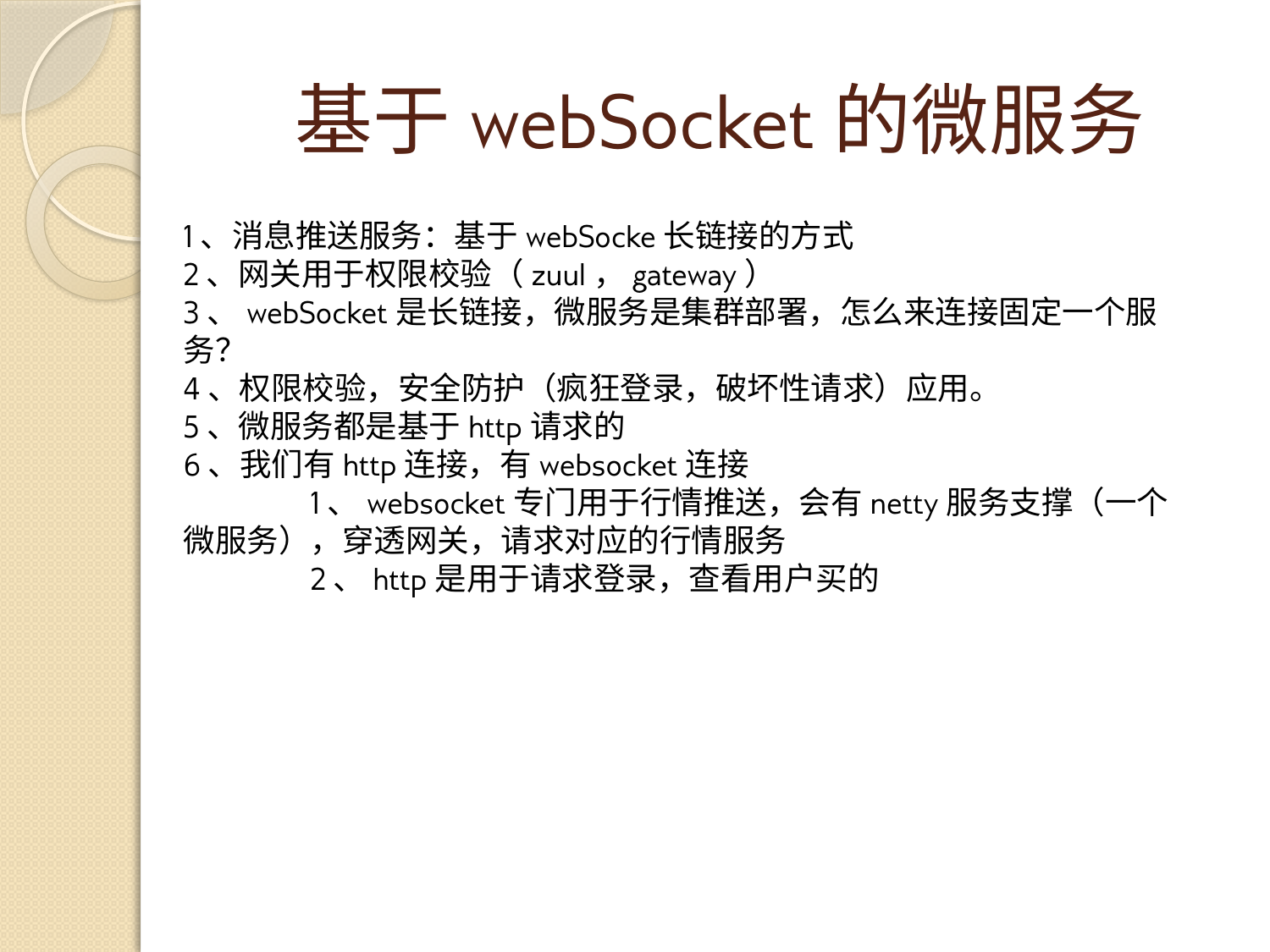

# 基于webSocket的微服务
1、消息推送服务：基于webSocke长链接的方式
2、网关用于权限校验（zuul，gateway）
3、webSocket是长链接，微服务是集群部署，怎么来连接固定一个服务？
4、权限校验，安全防护（疯狂登录，破坏性请求）应用。
5、微服务都是基于http请求的
6、我们有http连接，有websocket连接
	1、websocket专门用于行情推送，会有netty服务支撑（一个微服务），穿透网关，请求对应的行情服务
	2、http是用于请求登录，查看用户买的